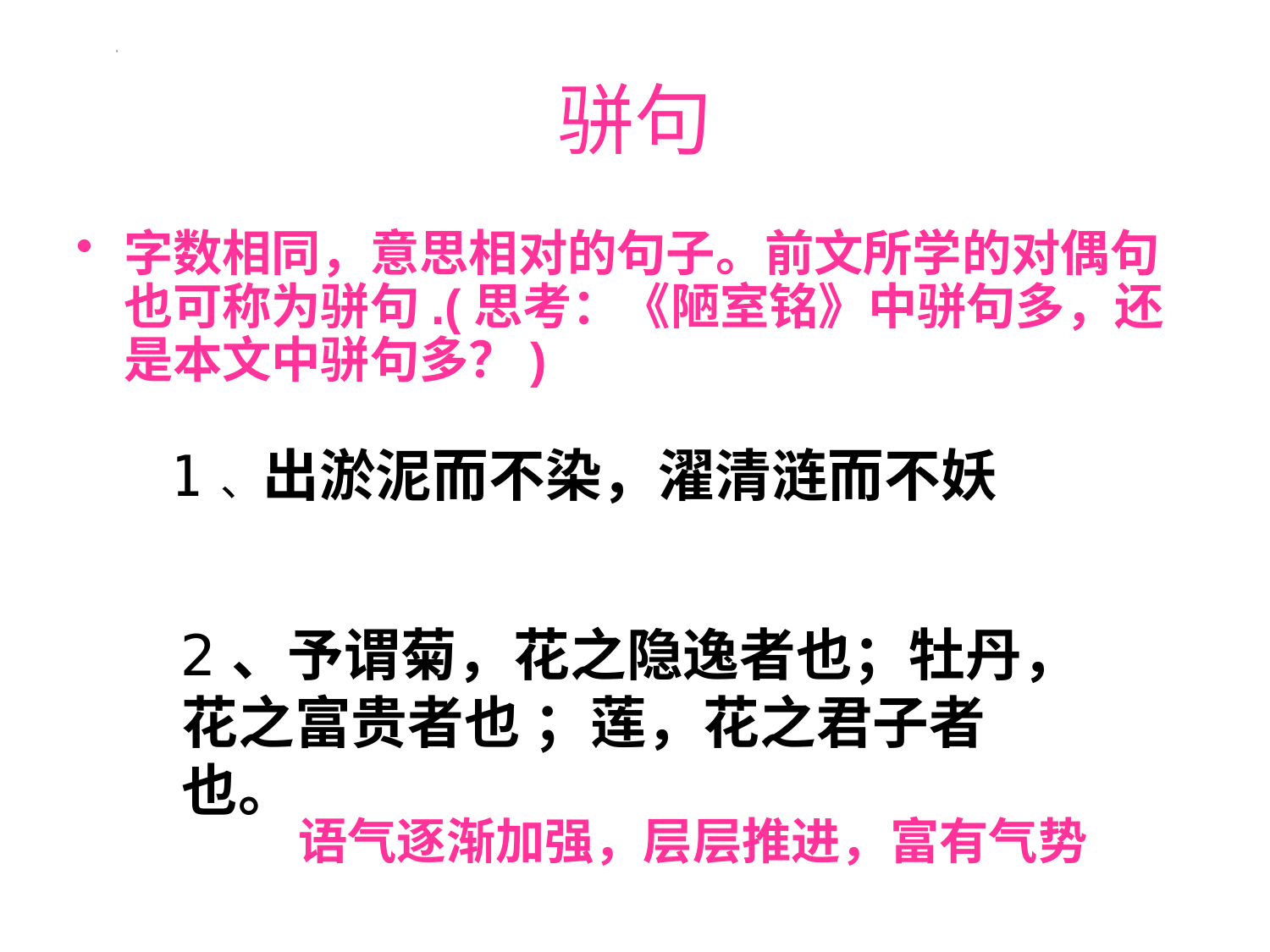

# 骈句
字数相同，意思相对的句子。前文所学的对偶句也可称为骈句.(思考：《陋室铭》中骈句多，还是本文中骈句多？)
1、出淤泥而不染，濯清涟而不妖

2、予谓菊，花之隐逸者也；牡丹，花之富贵者也 ；莲，花之君子者也。
语气逐渐加强，层层推进，富有气势